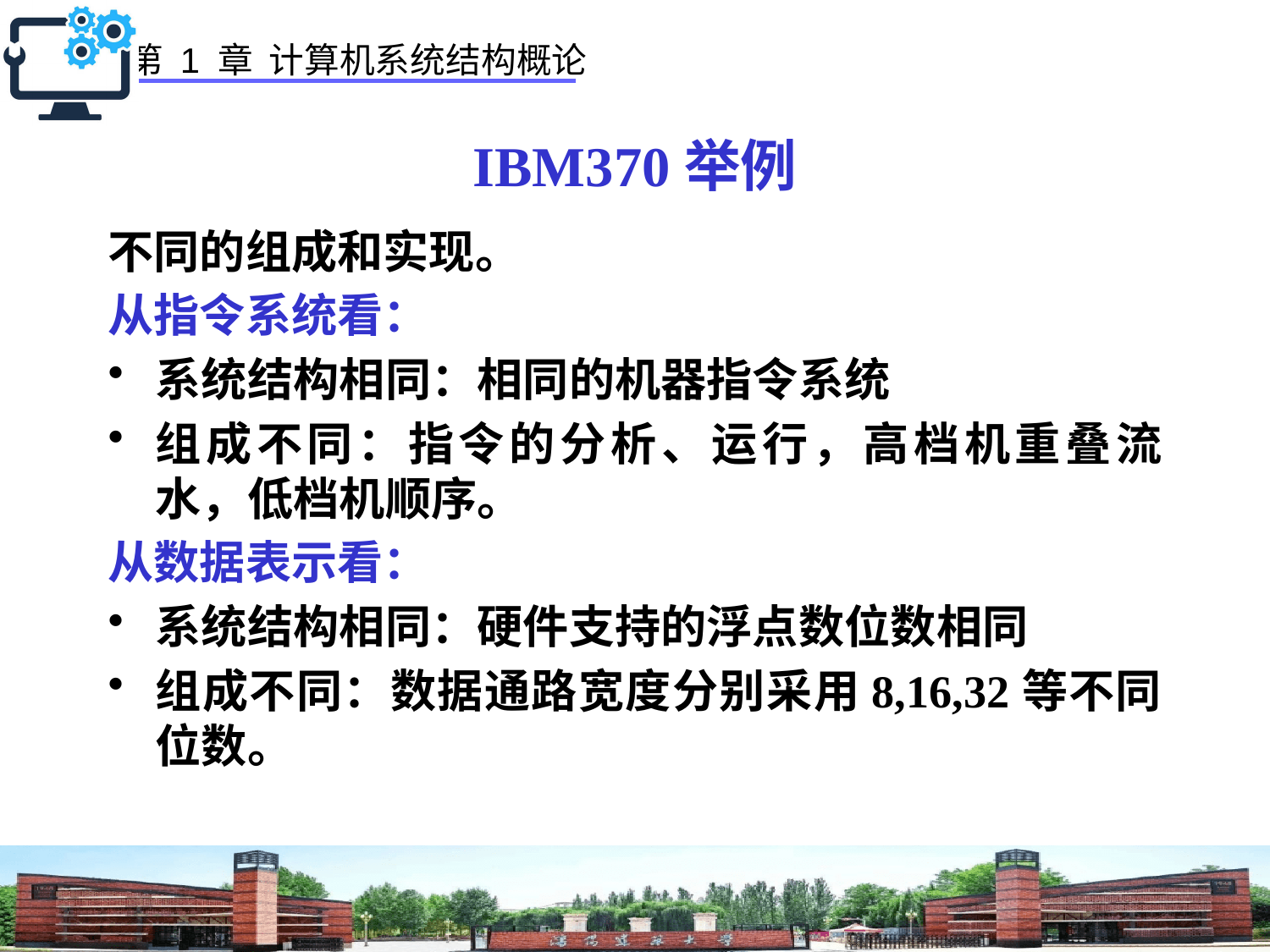

# IBM370举例
不同的组成和实现。
从指令系统看：
系统结构相同：相同的机器指令系统
组成不同：指令的分析、运行，高档机重叠流水，低档机顺序。
从数据表示看：
系统结构相同：硬件支持的浮点数位数相同
组成不同：数据通路宽度分别采用8,16,32等不同位数。